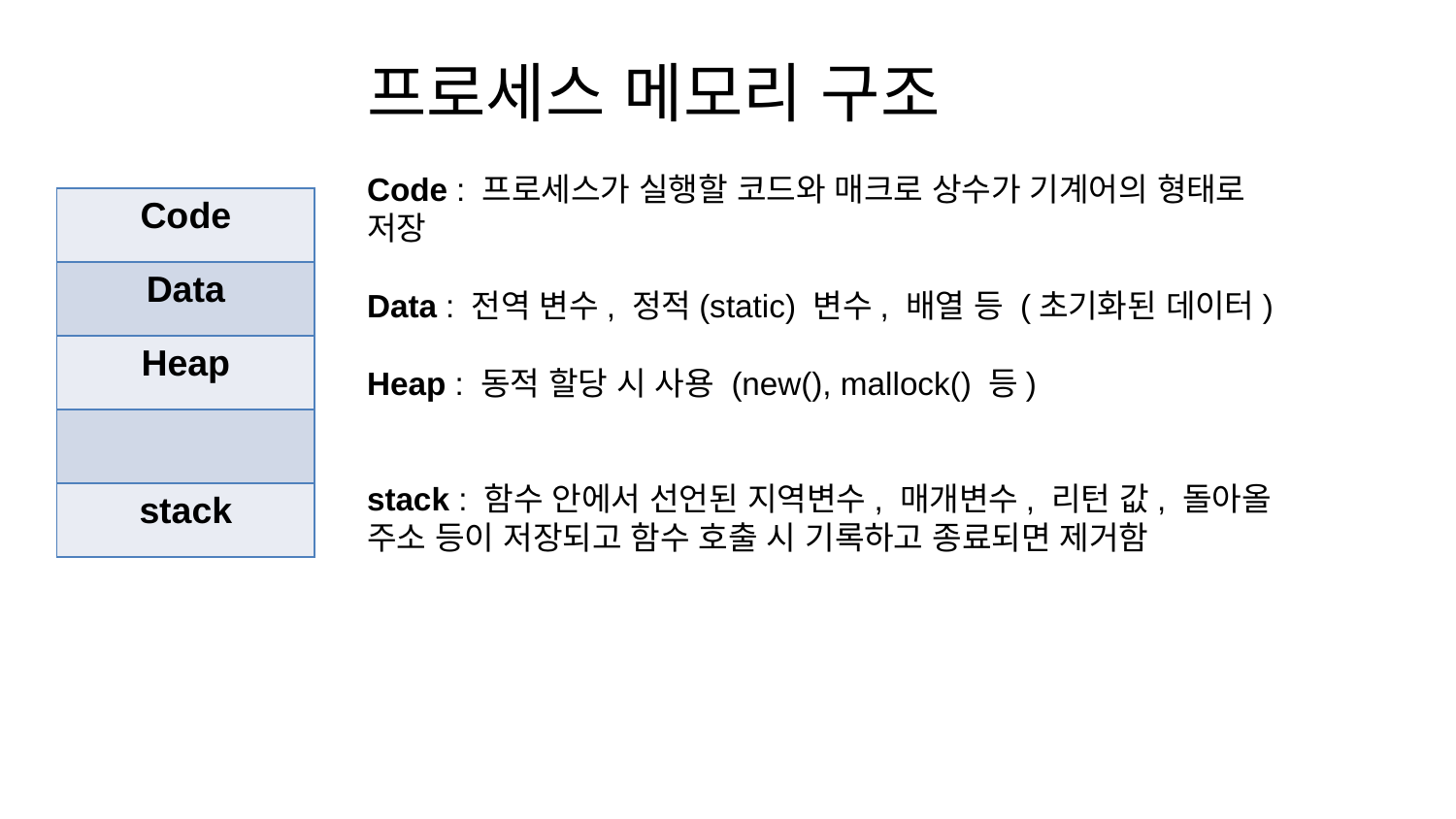

프로세스 메모리 구조

Code : 프로세스가 실행할 코드와 매크로 상수가 기계어의 형태로 저장

Data : 전역 변수, 정적(static) 변수, 배열 등 (초기화된 데이터)

Heap : 동적 할당 시 사용 (new(), mallock() 등)

stack : 함수 안에서 선언된 지역변수, 매개변수, 리턴 값, 돌아올 주소 등이 저장되고 함수 호출 시 기록하고 종료되면 제거함

| Code |
| --- |
| Data |
| Heap |
|  |
| stack |